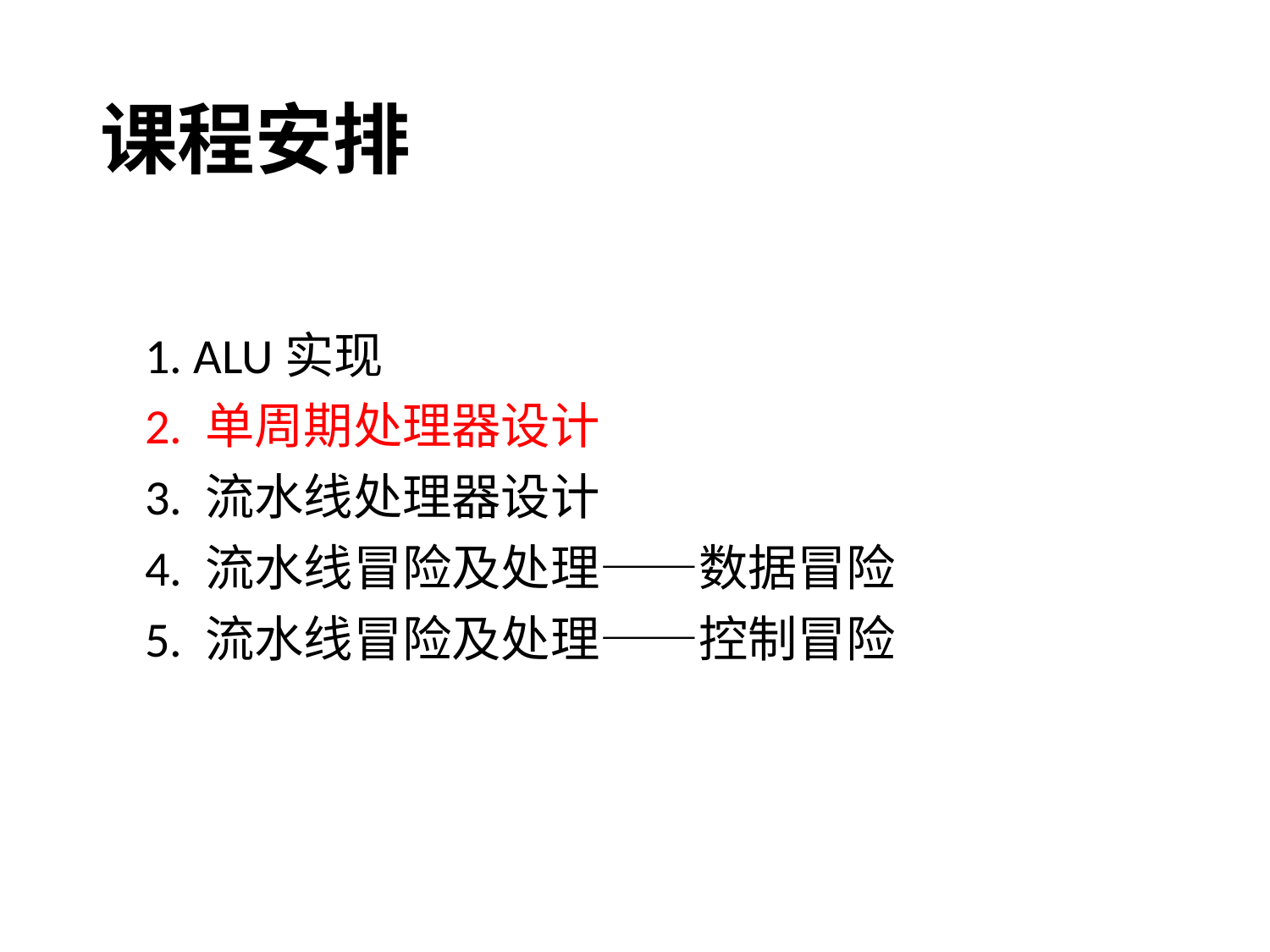

# 课程安排

    1. ALU实现
    2. 单周期处理器设计
    3. 流水线处理器设计
    4. 流水线冒险及处理——数据冒险
    5. 流水线冒险及处理——控制冒险